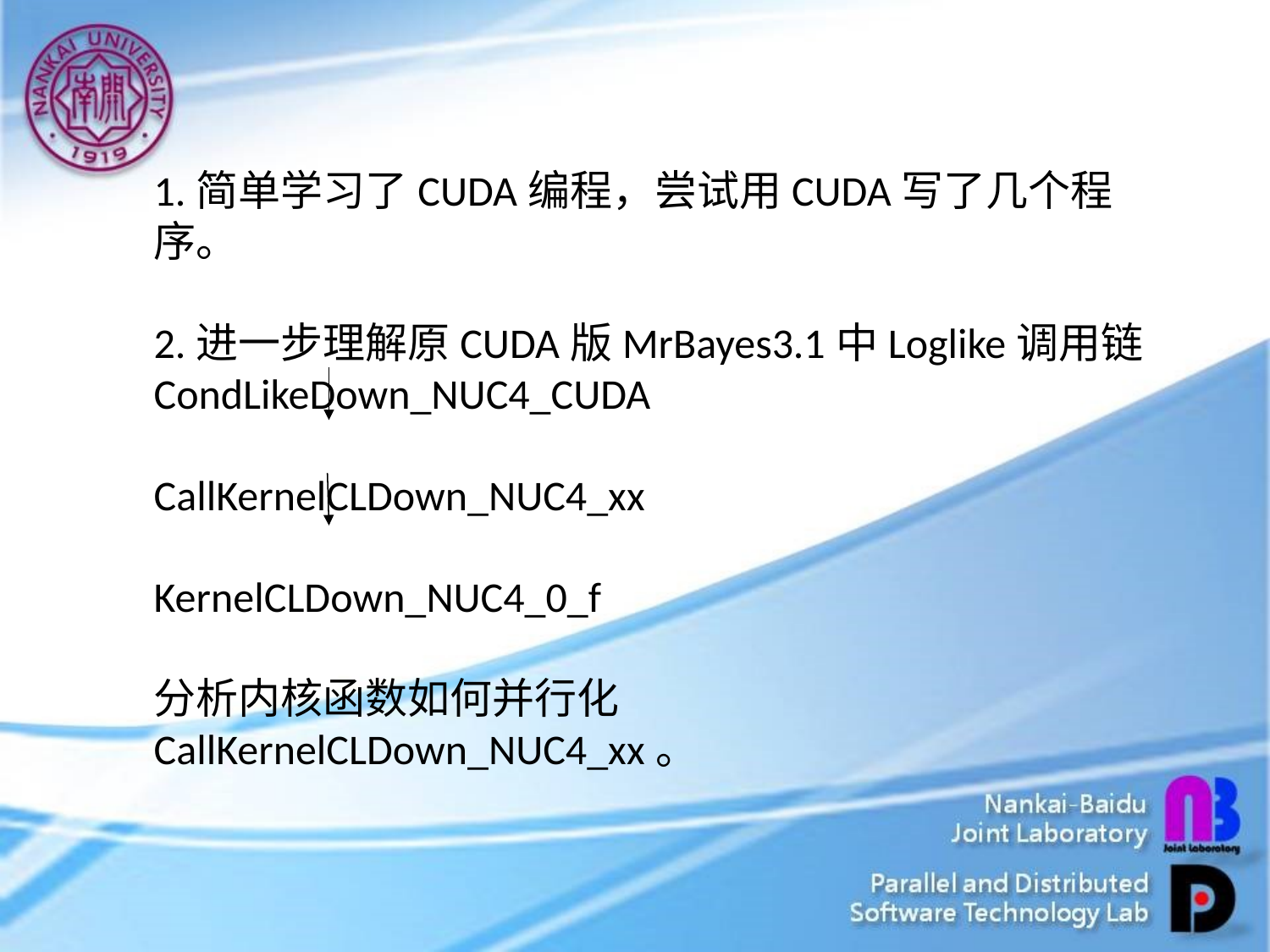

1.简单学习了CUDA编程，尝试用CUDA写了几个程序。

2.进一步理解原CUDA版MrBayes3.1中Loglike调用链
CondLikeDown_NUC4_CUDA

CallKernelCLDown_NUC4_xx

KernelCLDown_NUC4_0_f

分析内核函数如何并行化CallKernelCLDown_NUC4_xx。